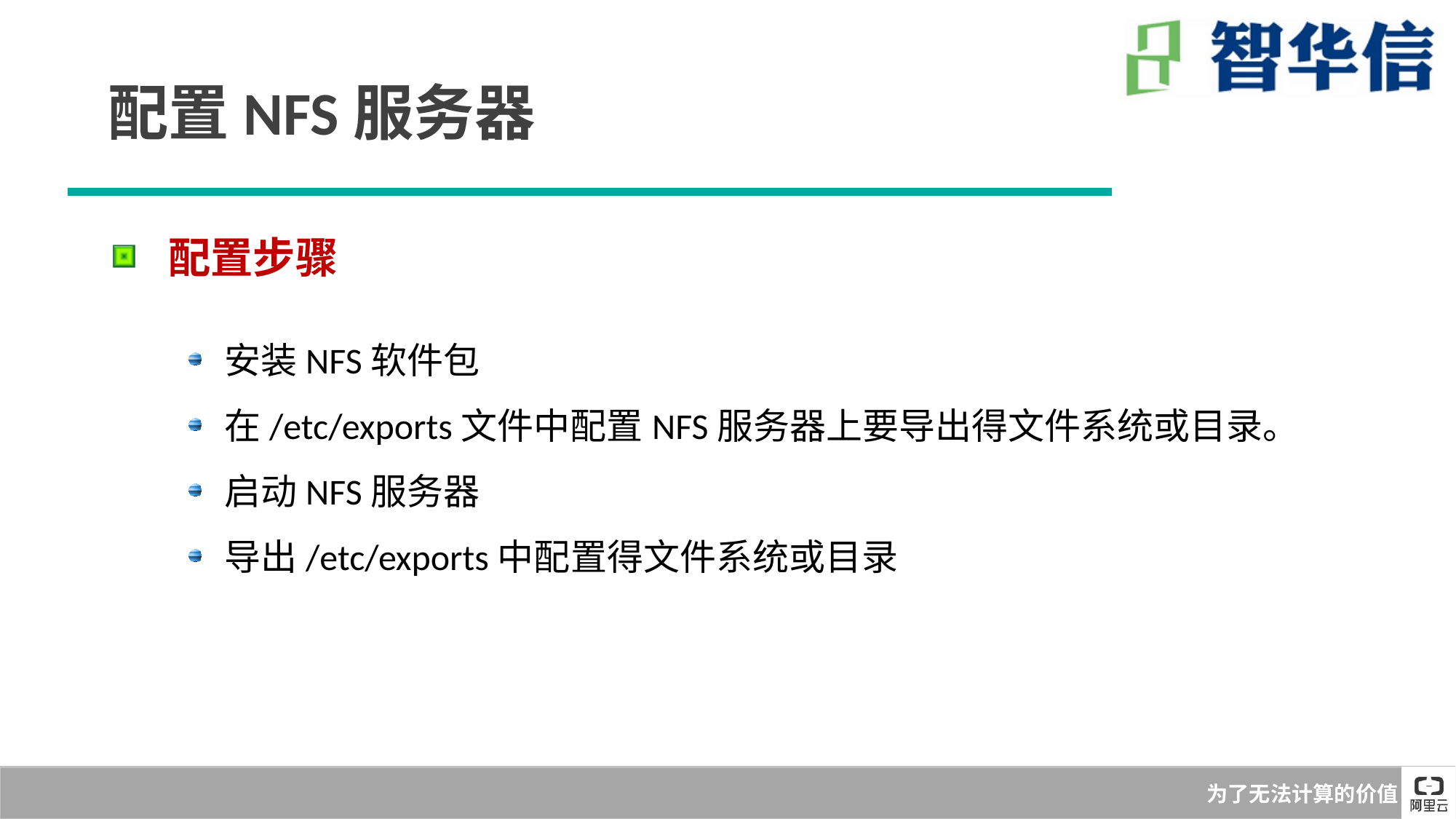

配置NFS服务器
  配置步骤
 安装NFS软件包
 在/etc/exports文件中配置NFS服务器上要导出得文件系统或目录。
 启动NFS服务器
 导出/etc/exports中配置得文件系统或目录